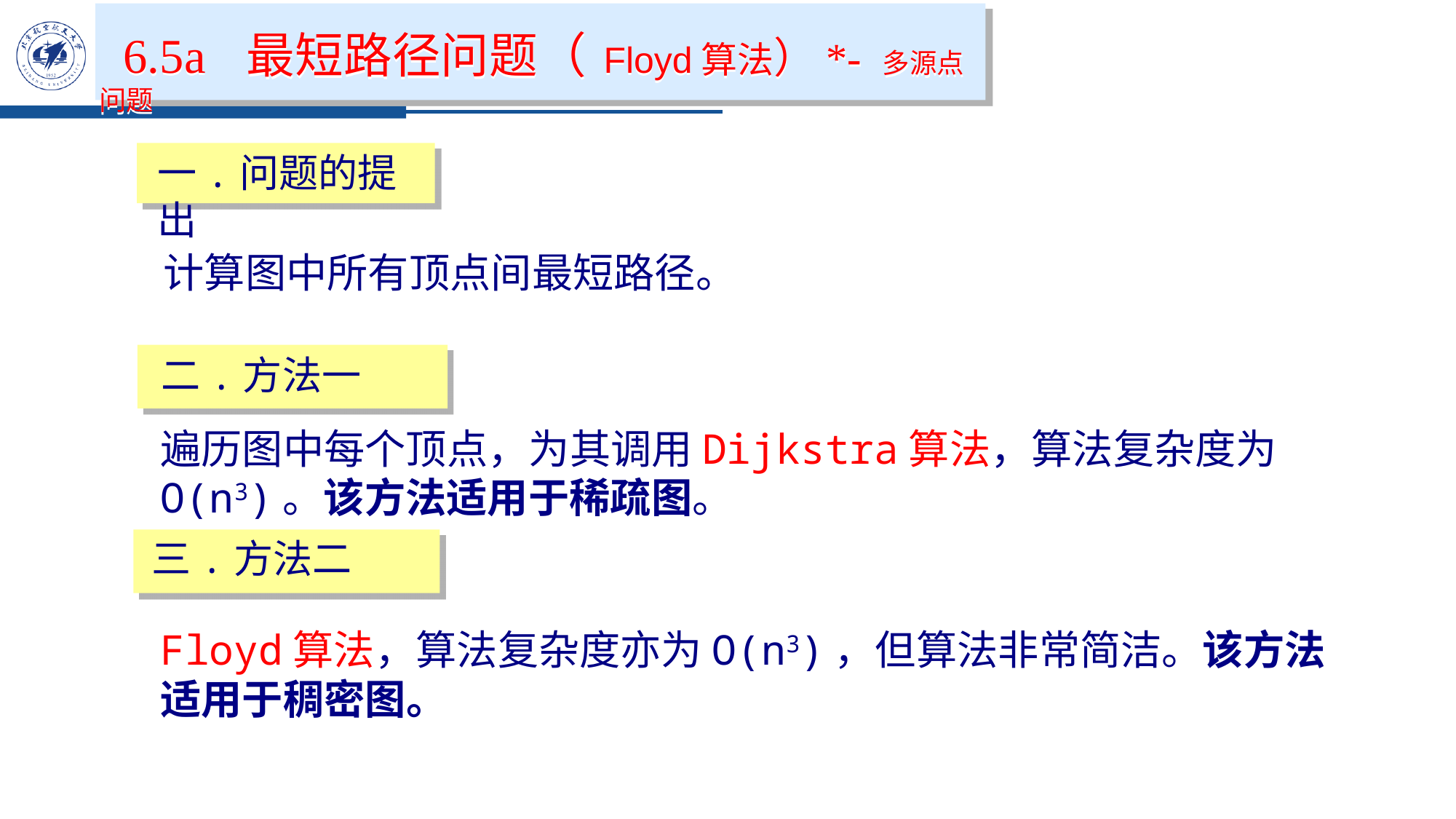

6.5a 最短路径问题（ Floyd算法）*- 多源点问题

一.问题的提出
计算图中所有顶点间最短路径。

二.方法一
遍历图中每个顶点，为其调用Dijkstra算法，算法复杂度为O(n3)。该方法适用于稀疏图。
三.方法二

Floyd算法，算法复杂度亦为O(n3)，但算法非常简洁。该方法适用于稠密图。